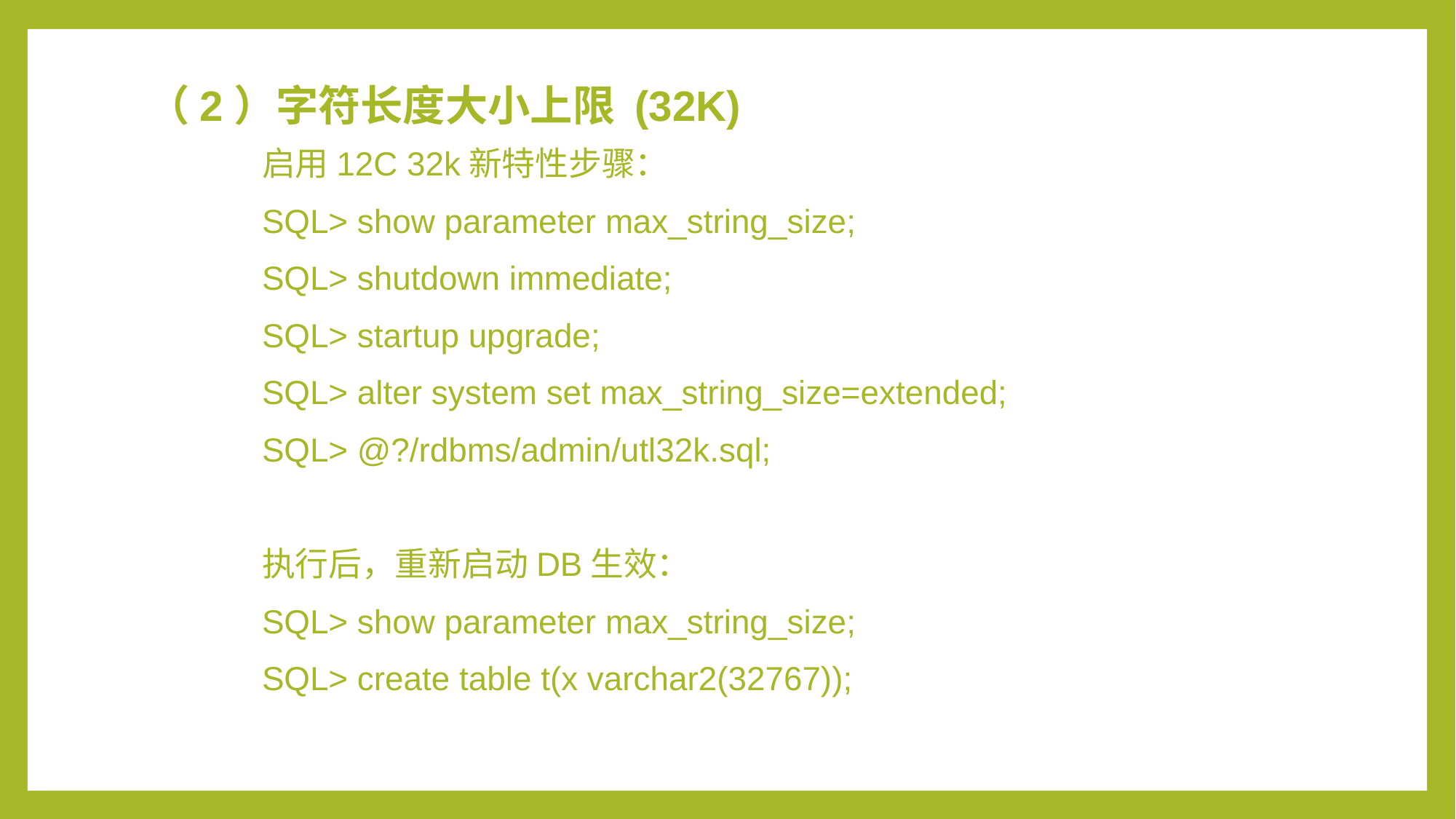

# （2）字符长度大小上限 (32K)
	启用12C 32k新特性步骤：
	SQL> show parameter max_string_size;
	SQL> shutdown immediate;
	SQL> startup upgrade;
	SQL> alter system set max_string_size=extended;
	SQL> @?/rdbms/admin/utl32k.sql;

	执行后，重新启动DB生效：
	SQL> show parameter max_string_size;
	SQL> create table t(x varchar2(32767));